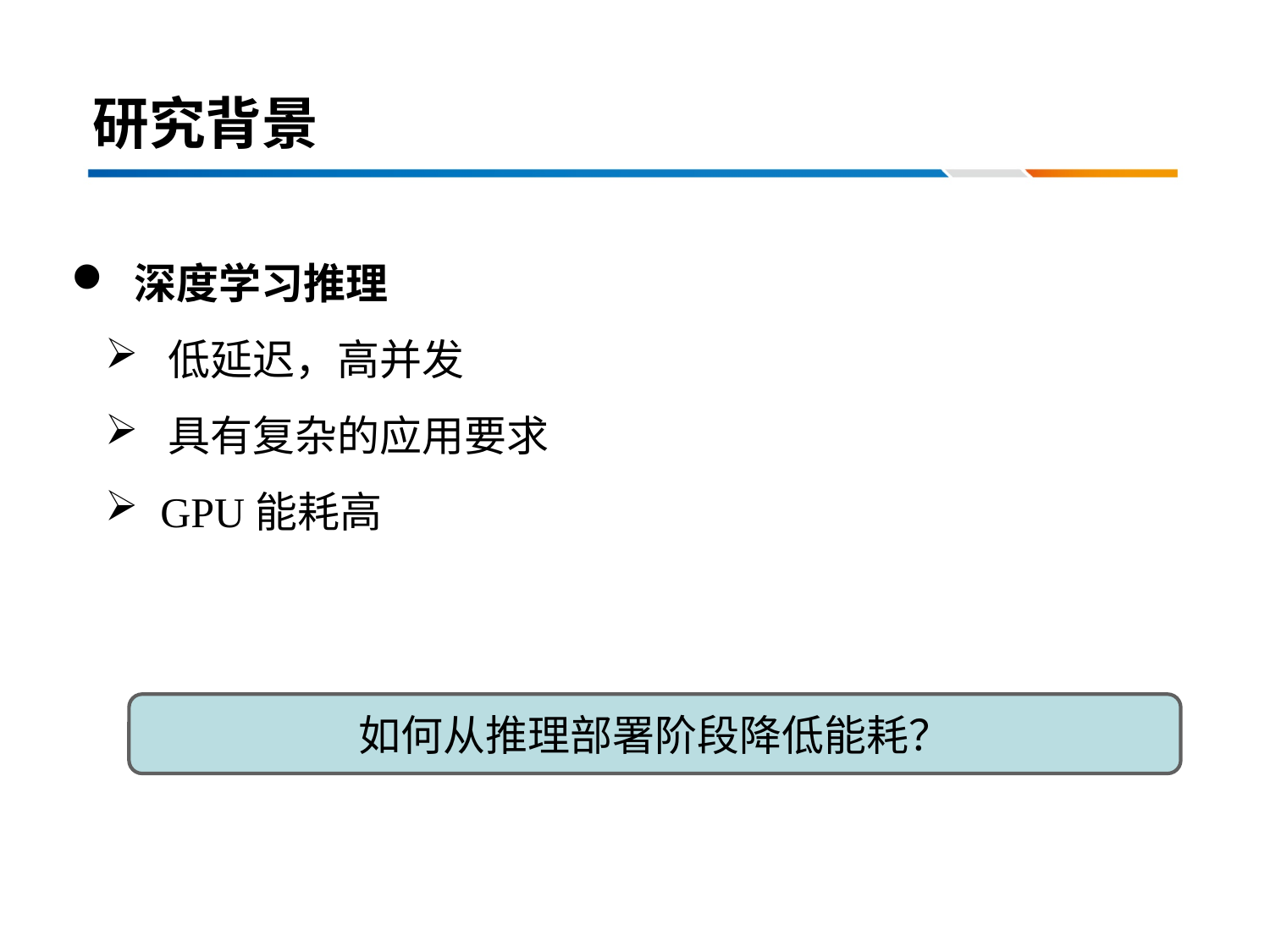

# 研究背景
 深度学习推理
  低延迟，高并发
  具有复杂的应用要求
  GPU能耗高
如何从推理部署阶段降低能耗？